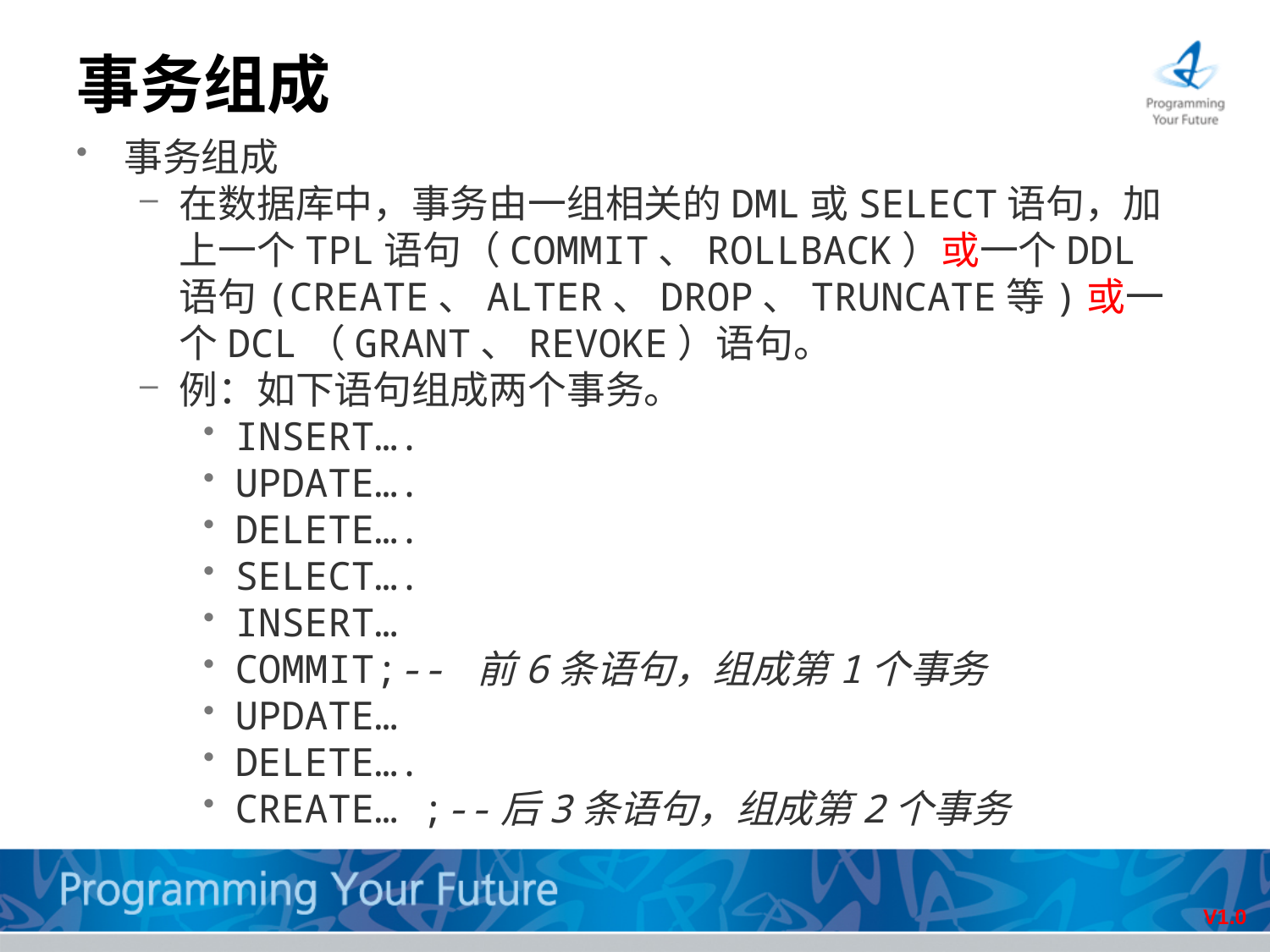

# 事务组成
事务组成
在数据库中，事务由一组相关的DML或SELECT语句，加上一个TPL语句（COMMIT、ROLLBACK）或一个DDL语句(CREATE、ALTER、DROP、TRUNCATE等)或一个DCL（GRANT、REVOKE）语句。
例：如下语句组成两个事务。
INSERT….
UPDATE….
DELETE….
SELECT….
INSERT…
COMMIT;-- 前6条语句，组成第1个事务
UPDATE…
DELETE….
CREATE… ;--后3条语句，组成第2个事务